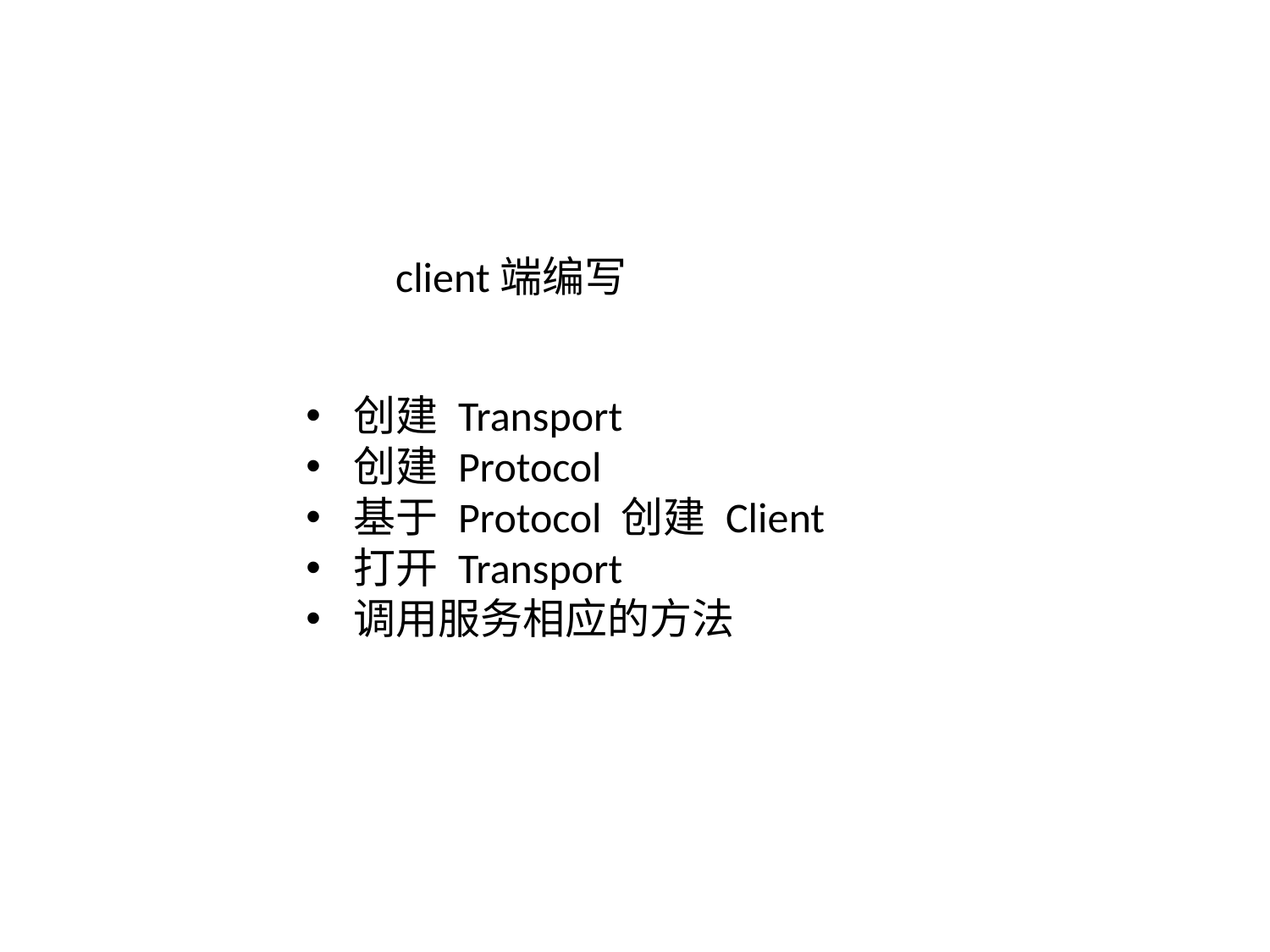

client端编写
创建 Transport
创建 Protocol
基于 Protocol 创建 Client
打开 Transport
调用服务相应的方法